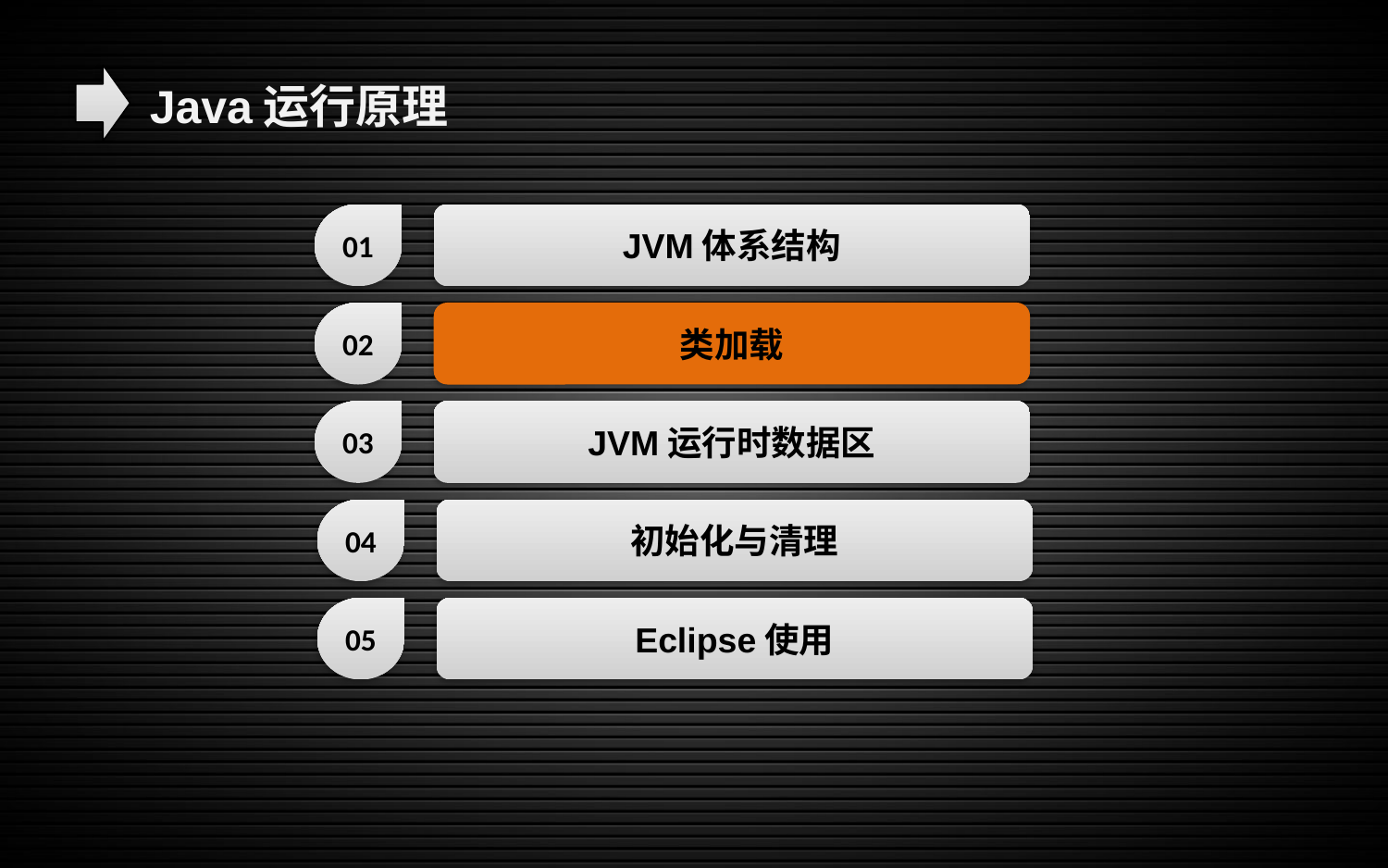

Java运行原理
01
JVM体系结构
02
类加载
03
JVM运行时数据区
04
初始化与清理
05
Eclipse使用